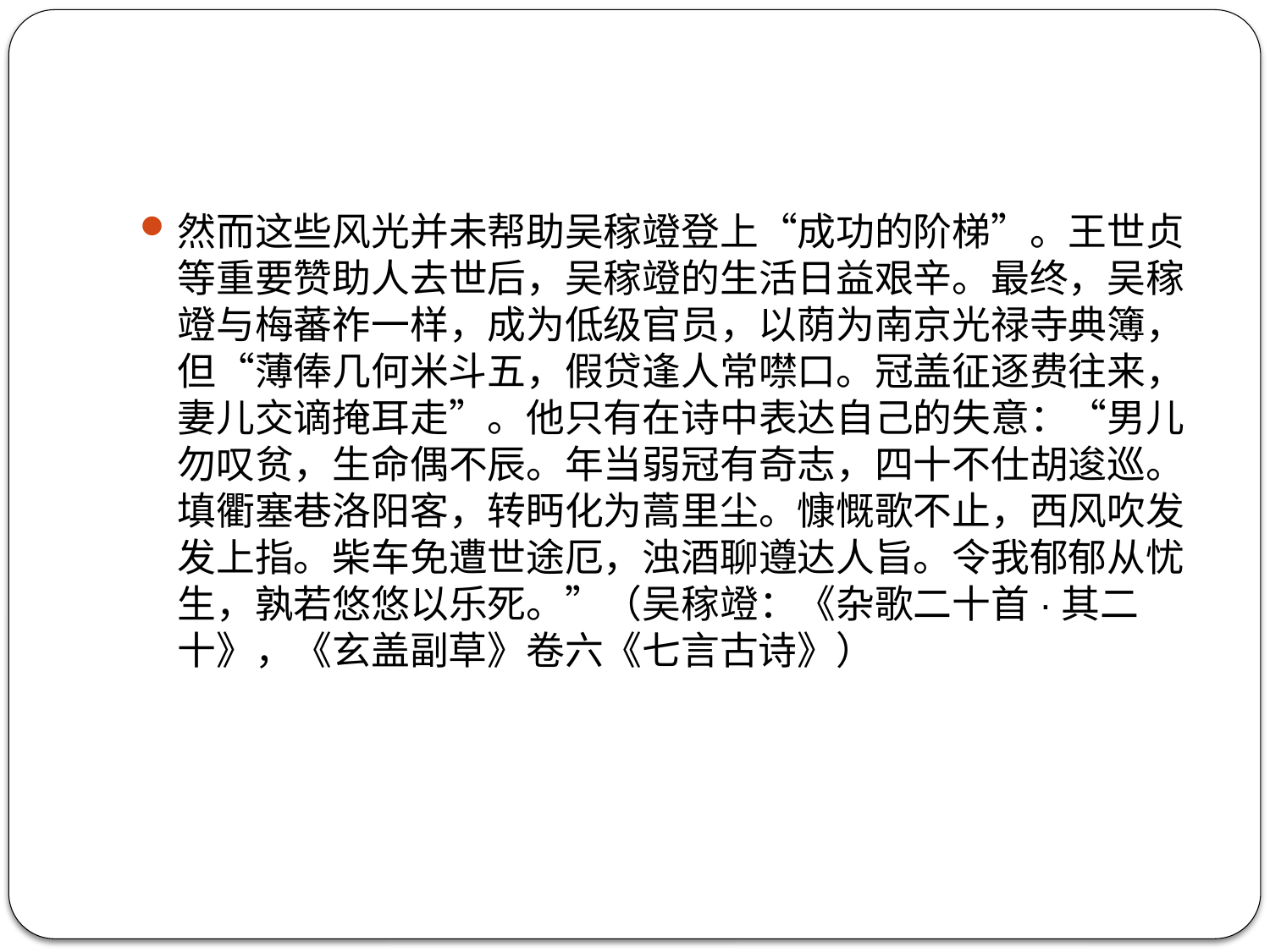

#
然而这些风光并未帮助吴稼竳登上“成功的阶梯”。王世贞等重要赞助人去世后，吴稼竳的生活日益艰辛。最终，吴稼竳与梅蕃祚一样，成为低级官员，以荫为南京光禄寺典簿，但“薄俸几何米斗五，假贷逢人常噤口。冠盖征逐费往来，妻儿交谪掩耳走”。他只有在诗中表达自己的失意：“男儿勿叹贫，生命偶不辰。年当弱冠有奇志，四十不仕胡逡巡。填衢塞巷洛阳客，转眄化为蒿里尘。慷慨歌不止，西风吹发发上指。柴车免遭世途厄，浊酒聊遵达人旨。令我郁郁从忧生，孰若悠悠以乐死。”（吴稼竳：《杂歌二十首·其二十》，《玄盖副草》卷六《七言古诗》）